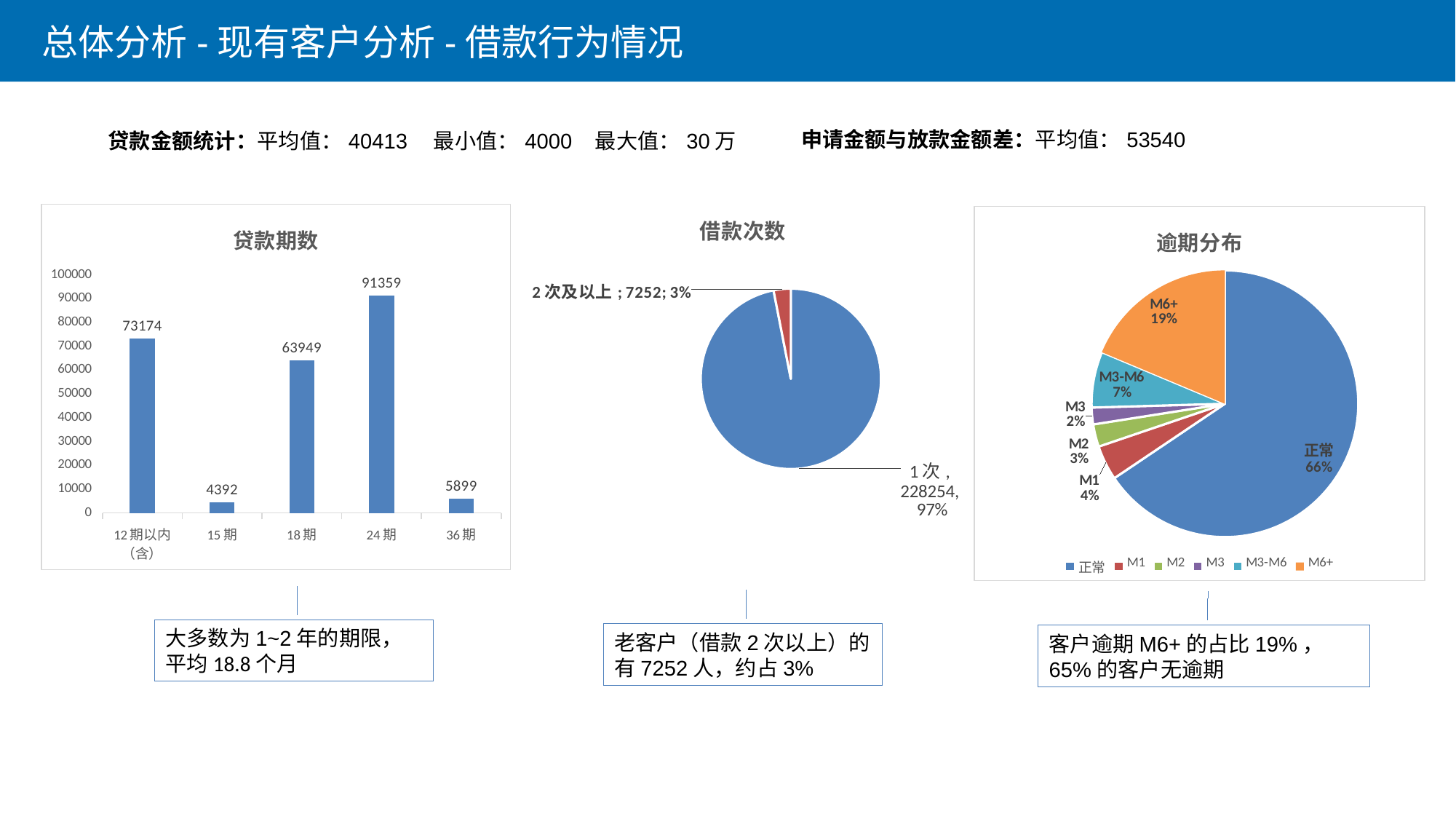

总体分析-现有客户分析-借款行为情况
| 申请金额与放款金额差：平均值：53540 |
| --- |
| 贷款金额统计：平均值：40413　最小值：4000 最大值：30万 |
| --- |

### Chart: 借款次数

| Category | 客户数 |
|---|---|
| 1次 | 228254.0 |
| 2次及以上 | 7252.0 |

### Chart: 贷款期数

| Category | 客户数 |
|---|---|
| 12期以内（含） | 73174.0 |
| 15期 | 4392.0 |
| 18期 | 63949.0 |
| 24期 | 91359.0 |
| 36期 | 5899.0 |

### Chart: 逾期分布

| Category |  |
|---|---|
| 正常 | 154885.0 |
| M1 | 9975.0 |
| M2 | 6428.0 |
| M3 | 4780.0 |
| M3-M6 | 16010.0 |
| M6+ | 44136.0 |
大多数为1~2年的期限，
平均18.8个月
老客户（借款2次以上）的有7252人，约占3%
客户逾期M6+的占比19%，
65%的客户无逾期